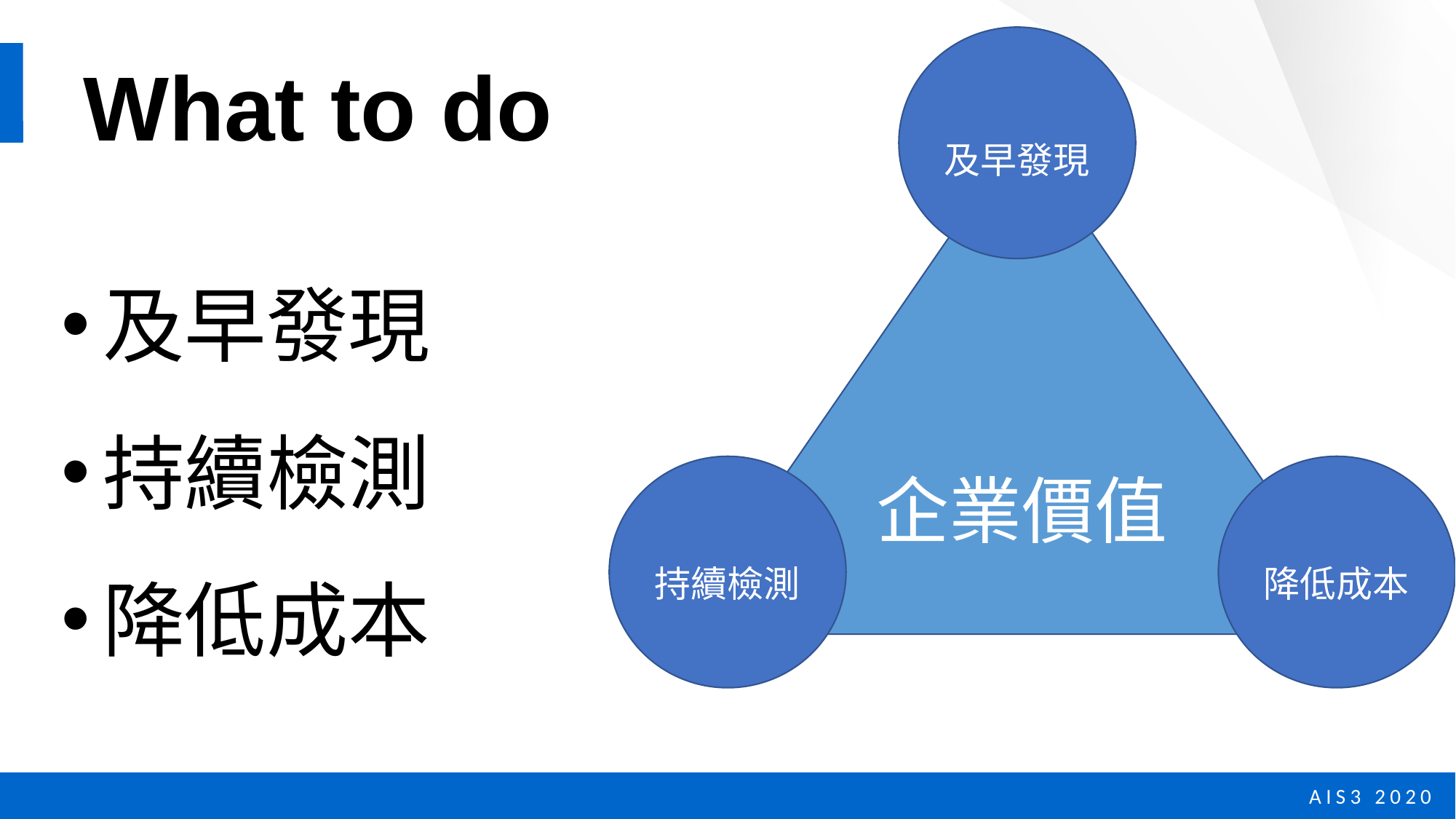

及早發現

What to do
企業價值
及早發現
持續檢測
降低成本
持續檢測
降低成本